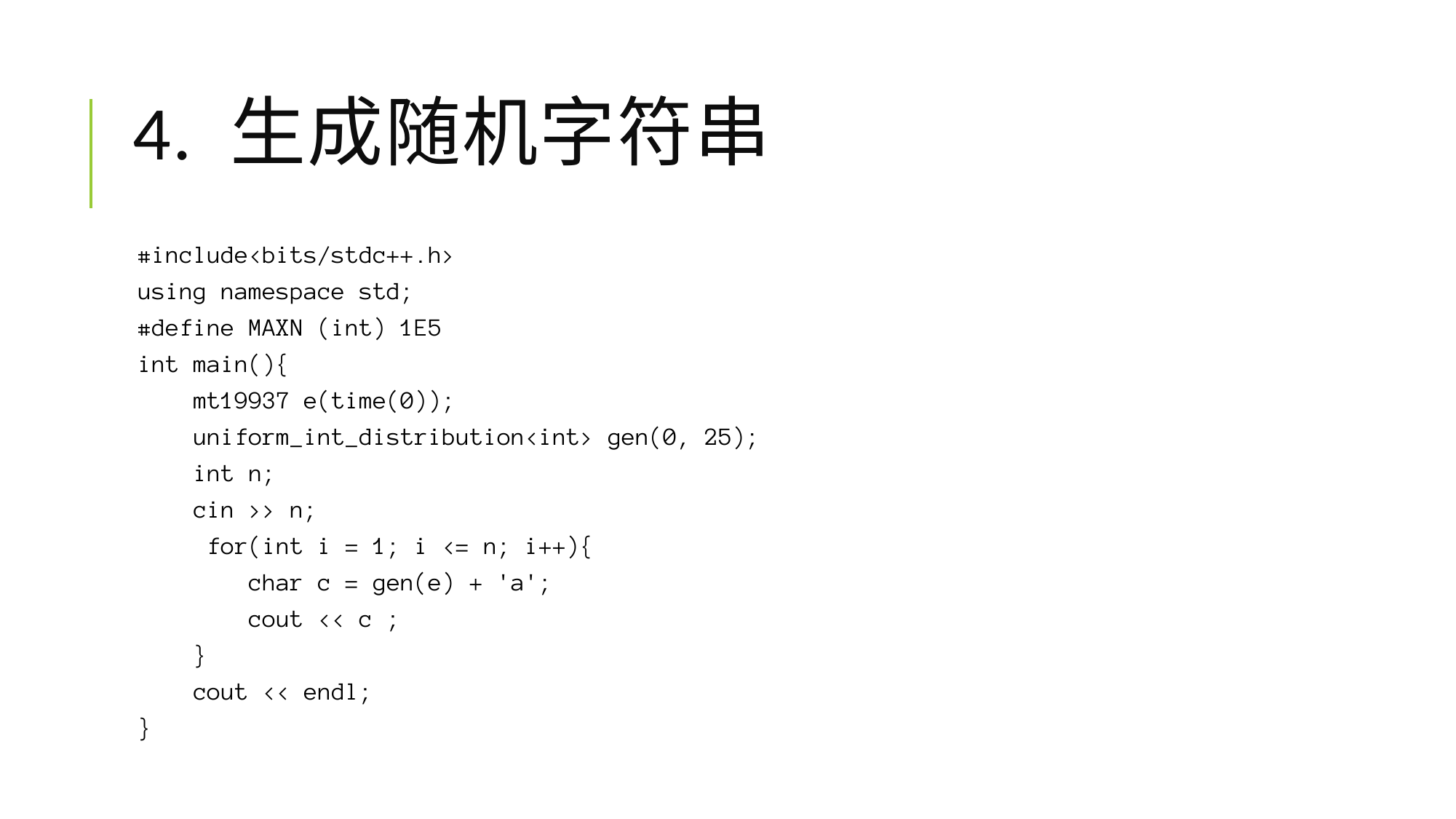

# 4. 生成随机字符串
#include<bits/stdc++.h>
using namespace std;
#define MAXN (int) 1E5
int main(){
    mt19937 e(time(0));
    uniform_int_distribution<int> gen(0, 25);
    int n;
    cin >> n;
     for(int i = 1; i <= n; i++){
        char c = gen(e) + 'a';
        cout << c ;
    }
    cout << endl;
}